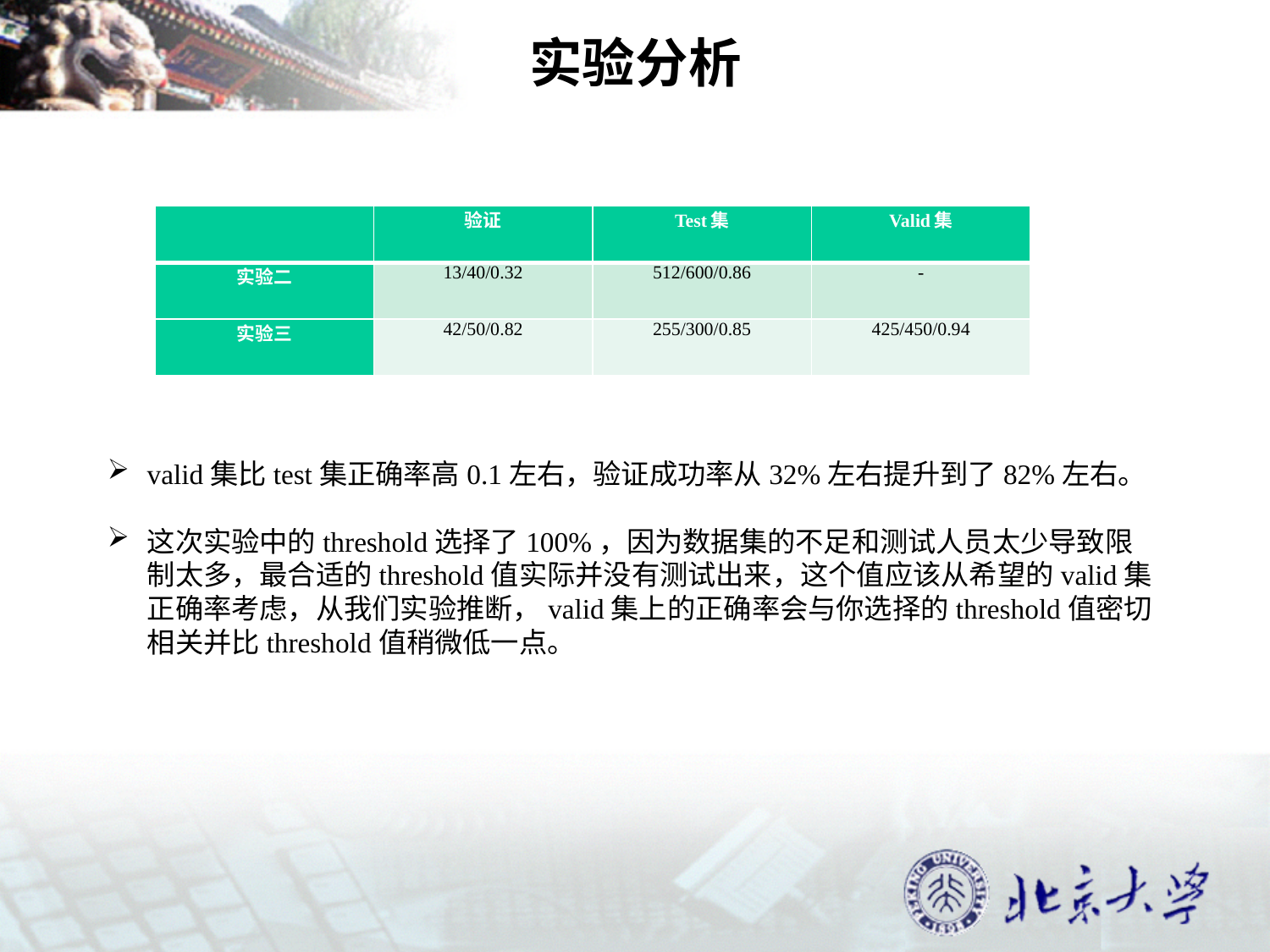

实验分析
|  | 验证 | Test集 | Valid集 |
| --- | --- | --- | --- |
| 实验二 | 13/40/0.32 | 512/600/0.86 | - |
| 实验三 | 42/50/0.82 | 255/300/0.85 | 425/450/0.94 |

valid集比test集正确率高0.1左右，验证成功率从32%左右提升到了82%左右。

这次实验中的threshold选择了100%，因为数据集的不足和测试人员太少导致限制太多，最合适的threshold值实际并没有测试出来，这个值应该从希望的valid集正确率考虑，从我们实验推断，valid集上的正确率会与你选择的threshold值密切相关并比threshold值稍微低一点。